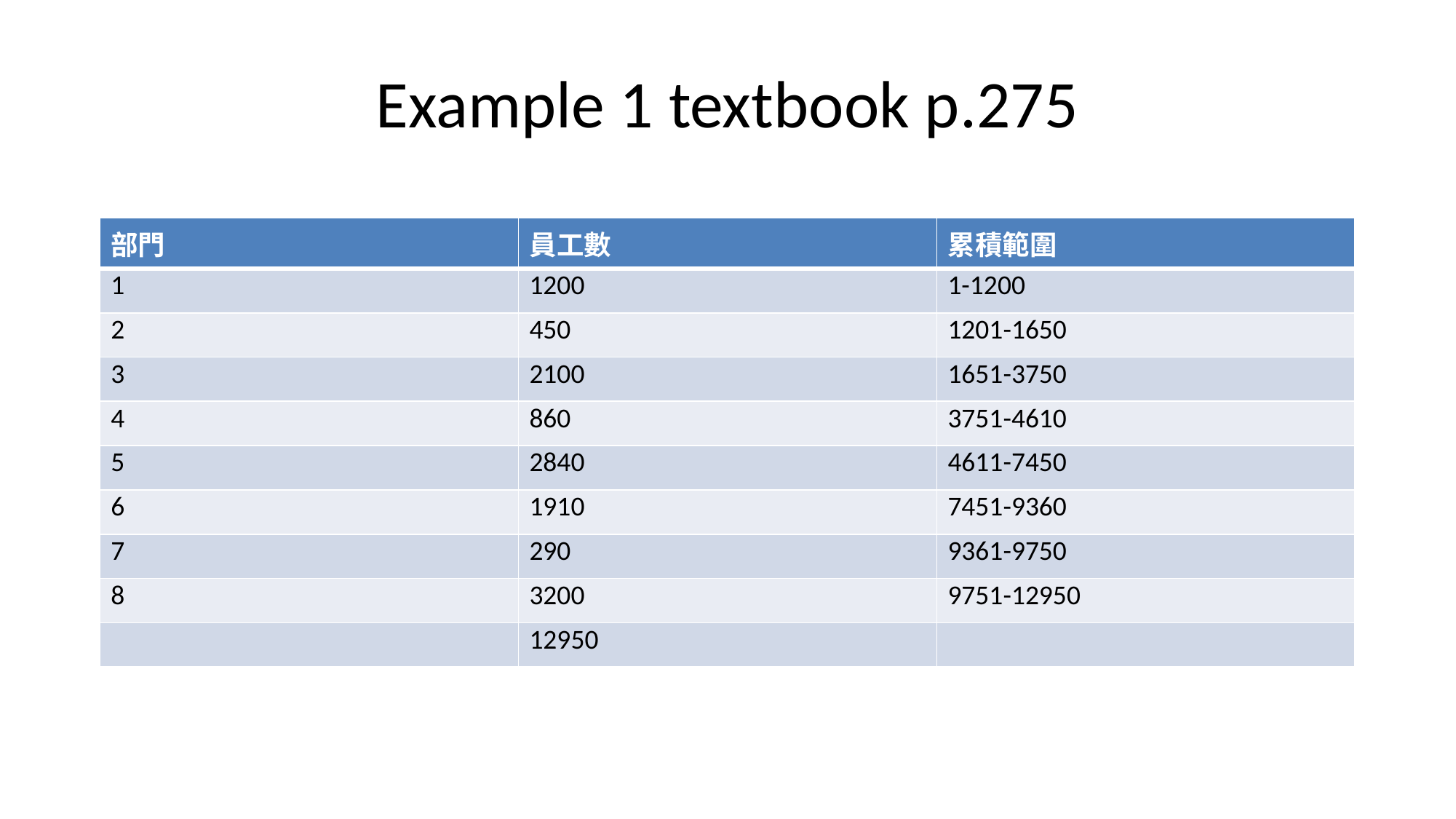

# Example 1 textbook p.275
| 部門 | 員工數 | 累積範圍 |
| --- | --- | --- |
| 1 | 1200 | 1-1200 |
| 2 | 450 | 1201-1650 |
| 3 | 2100 | 1651-3750 |
| 4 | 860 | 3751-4610 |
| 5 | 2840 | 4611-7450 |
| 6 | 1910 | 7451-9360 |
| 7 | 290 | 9361-9750 |
| 8 | 3200 | 9751-12950 |
|  | 12950 |  |